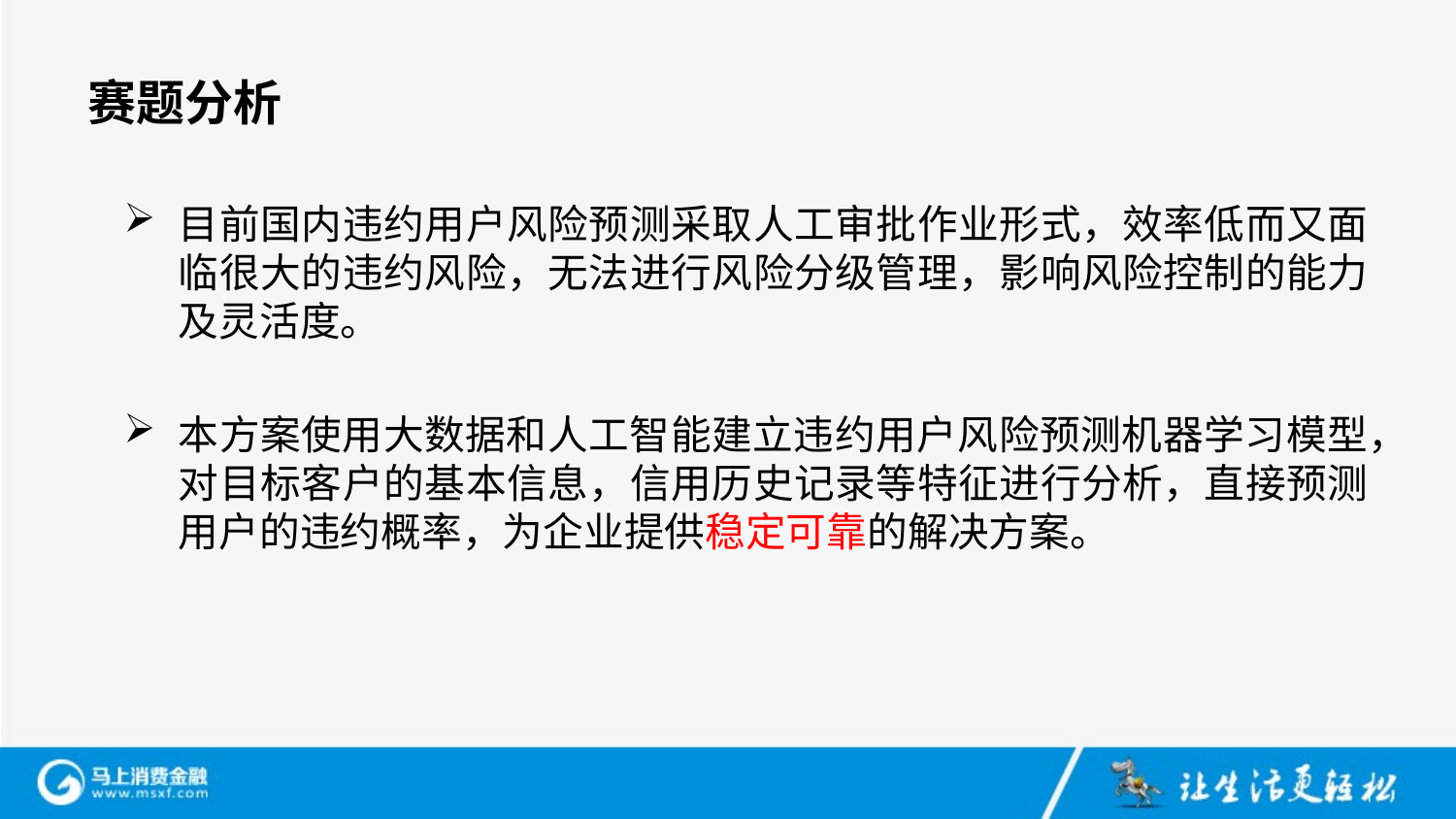

# 赛题分析
目前国内违约用户风险预测采取人工审批作业形式，效率低而又面临很大的违约风险，无法进行风险分级管理，影响风险控制的能力及灵活度。

本方案使用大数据和人工智能建立违约用户风险预测机器学习模型，对目标客户的基本信息，信用历史记录等特征进行分析，直接预测用户的违约概率，为企业提供稳定可靠的解决方案。